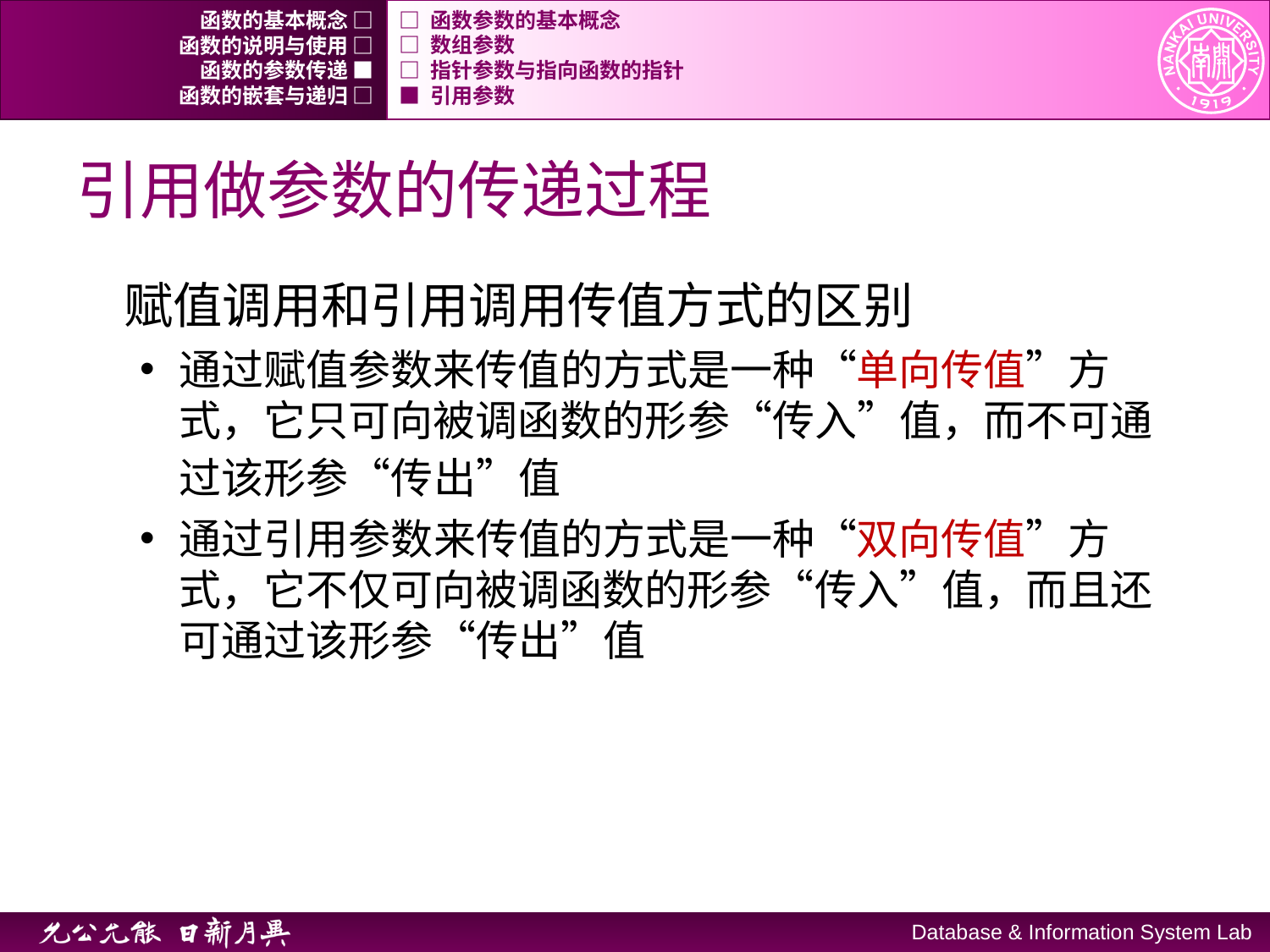

函数的基本概念 □
□ 函数参数的基本概念
函数的说明与使用 □
□ 数组参数
函数的参数传递 ■
□ 指针参数与指向函数的指针
函数的嵌套与递归 □
■ 引用参数
# 引用做参数的传递过程
赋值调用和引用调用传值方式的区别
通过赋值参数来传值的方式是一种“单向传值”方式，它只可向被调函数的形参“传入”值，而不可通过该形参“传出”值
通过引用参数来传值的方式是一种“双向传值”方式，它不仅可向被调函数的形参“传入”值，而且还可通过该形参“传出”值